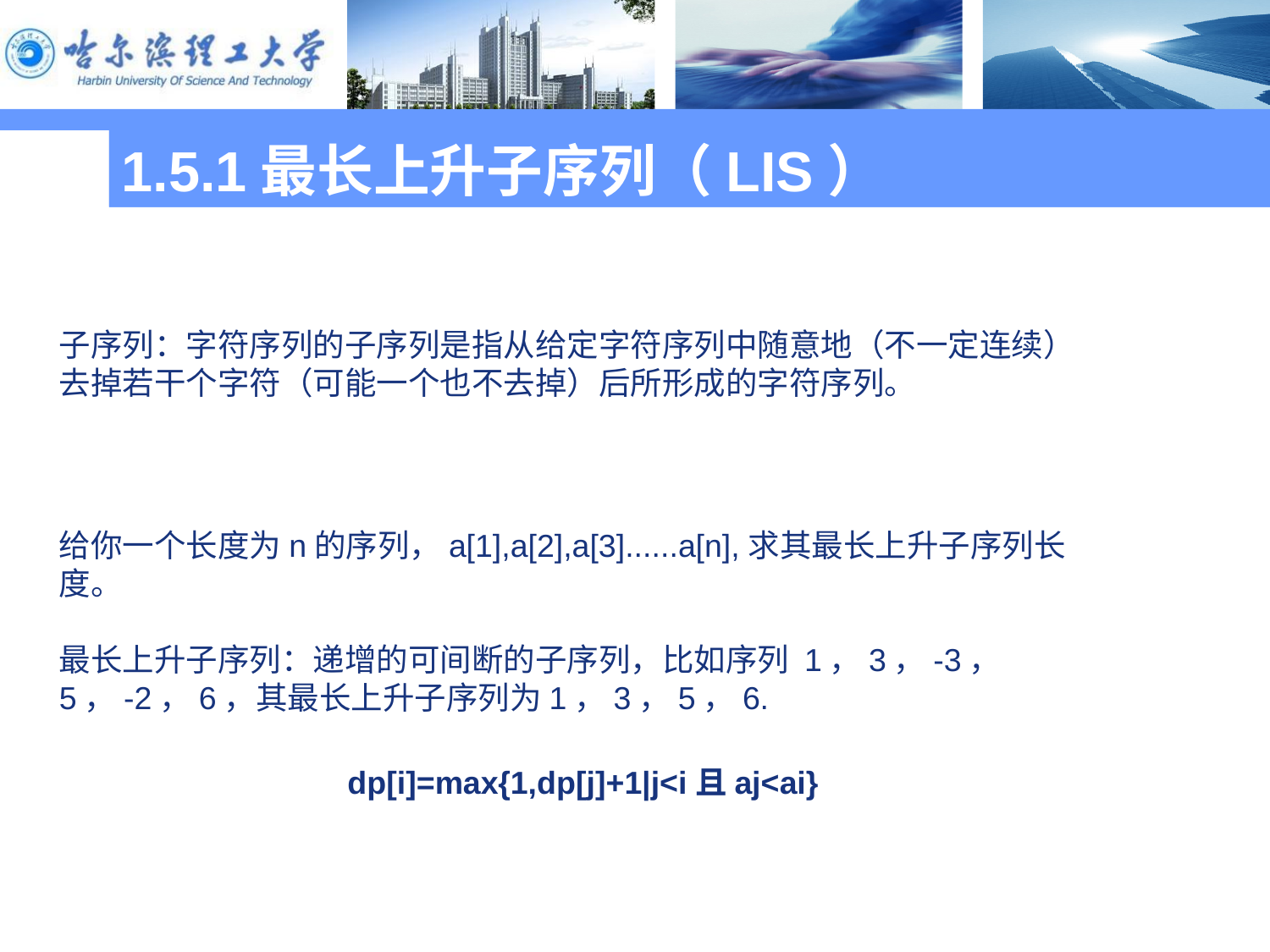

1.5.1最长上升子序列（LIS）
子序列：字符序列的子序列是指从给定字符序列中随意地（不一定连续）去掉若干个字符（可能一个也不去掉）后所形成的字符序列。
给你一个长度为n的序列，a[1],a[2],a[3]......a[n],求其最长上升子序列长度。

最长上升子序列：递增的可间断的子序列，比如序列 1，3，-3，5，-2，6，其最长上升子序列为1，3，5，6.
dp[i]=max{1,dp[j]+1|j<i且aj<ai}